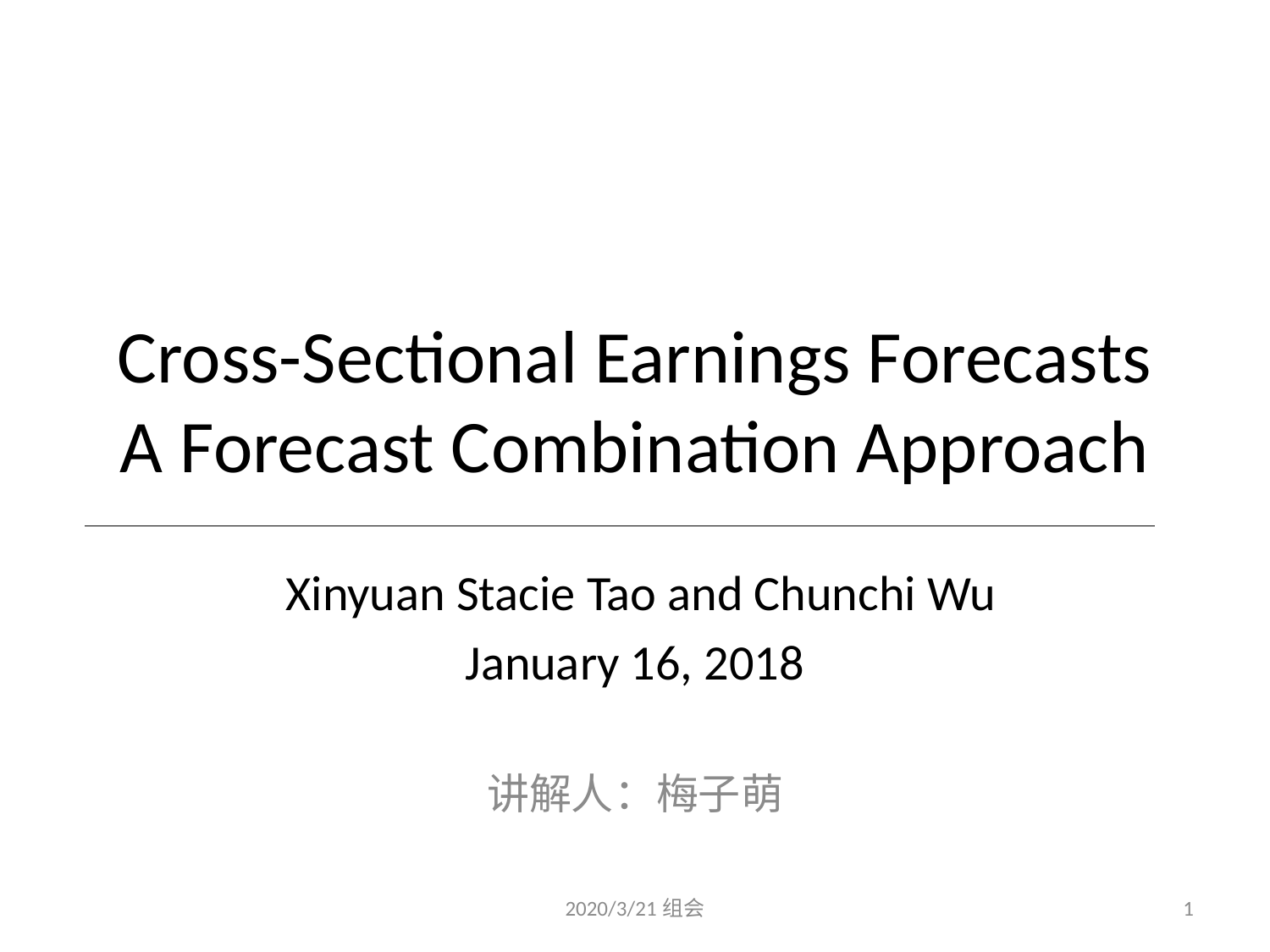

# Cross-Sectional Earnings Forecasts A Forecast Combination Approach

 Xinyuan Stacie Tao and Chunchi Wu
 January 16, 2018

讲解人：梅子萌

2020/3/21组会
1